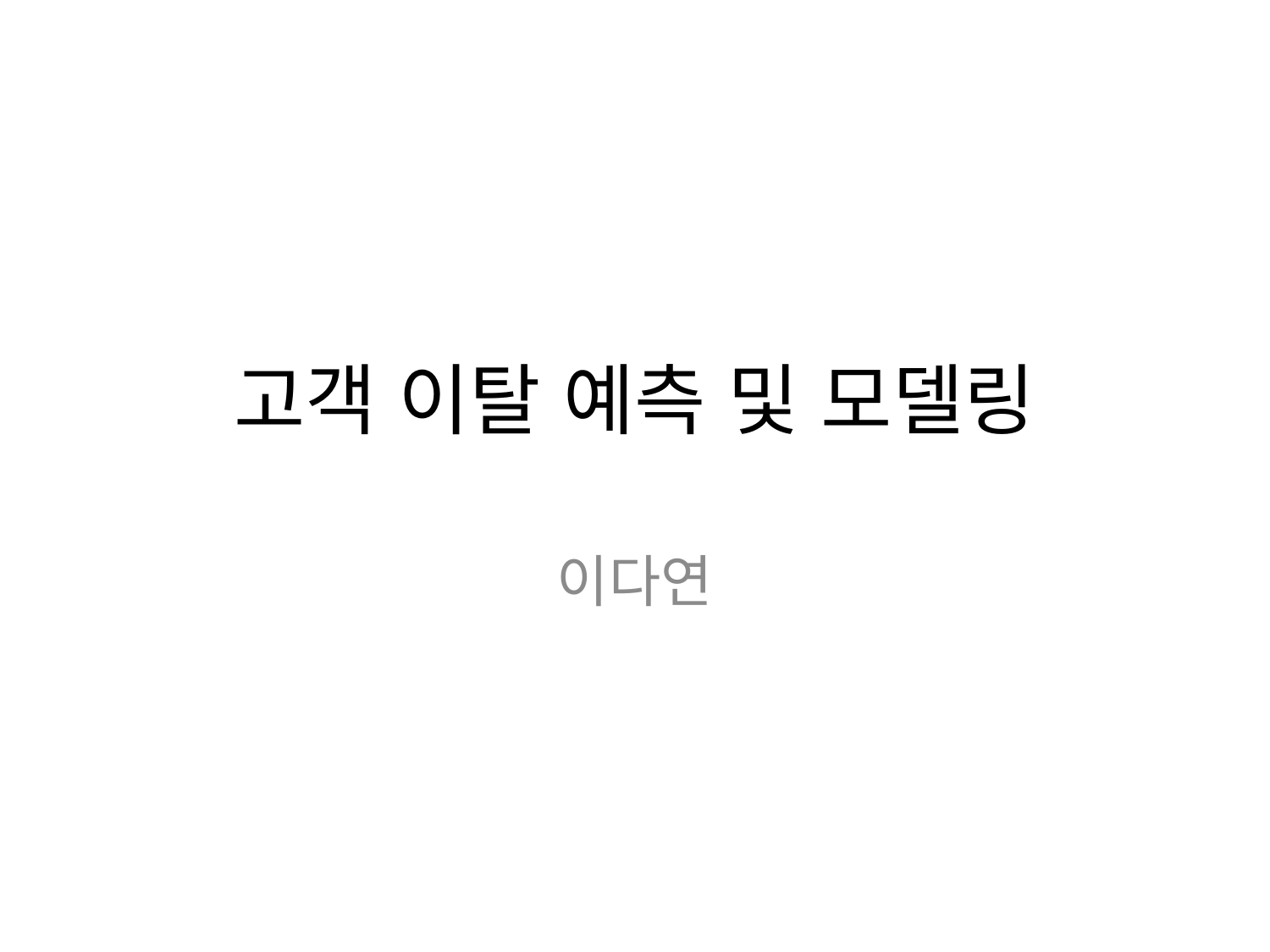

# 고객 이탈 예측 및 모델링
이다연